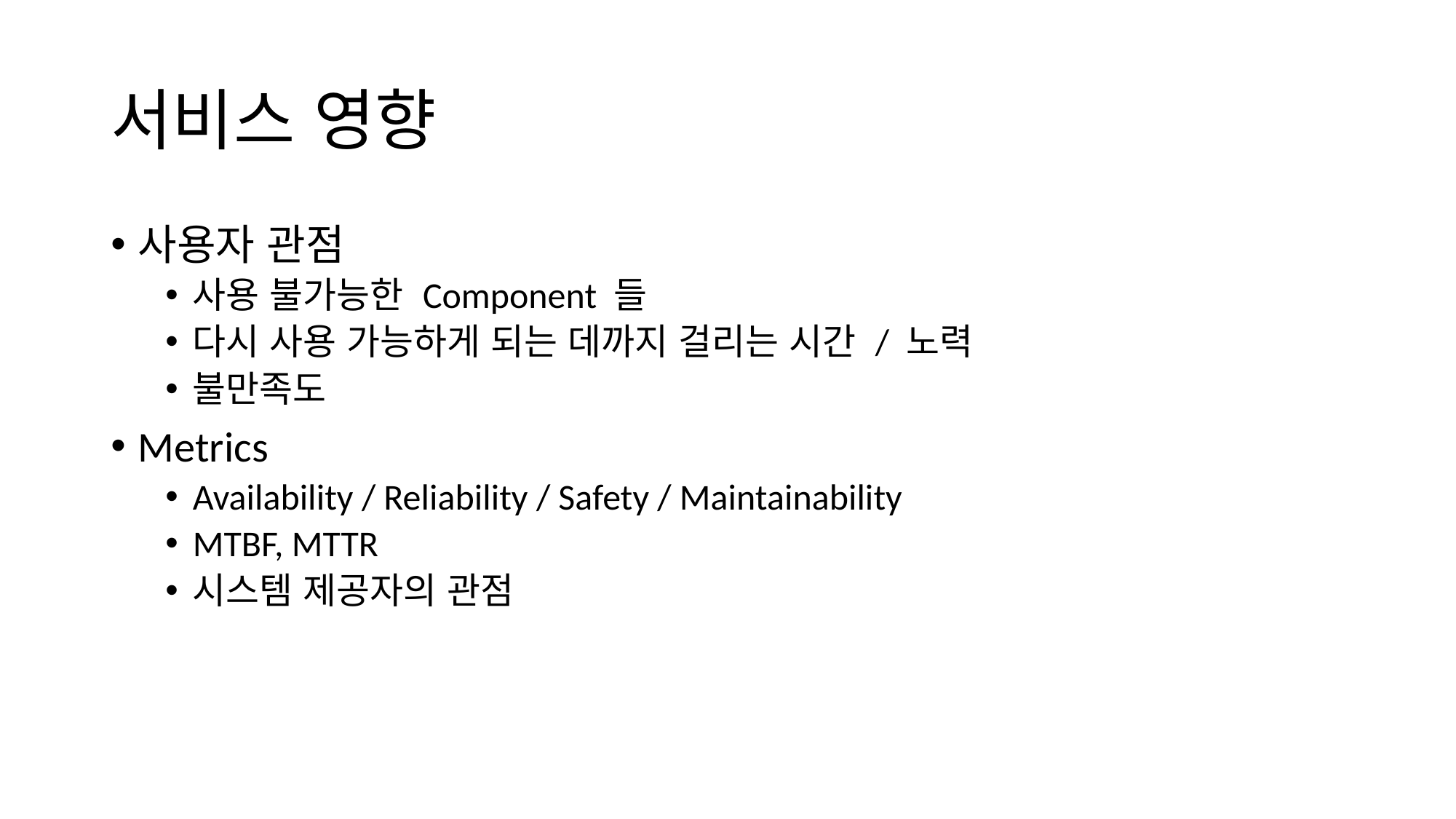

# 서비스 영향
사용자 관점
사용 불가능한 Component 들
다시 사용 가능하게 되는 데까지 걸리는 시간 / 노력
불만족도
Metrics
Availability / Reliability / Safety / Maintainability
MTBF, MTTR
시스템 제공자의 관점